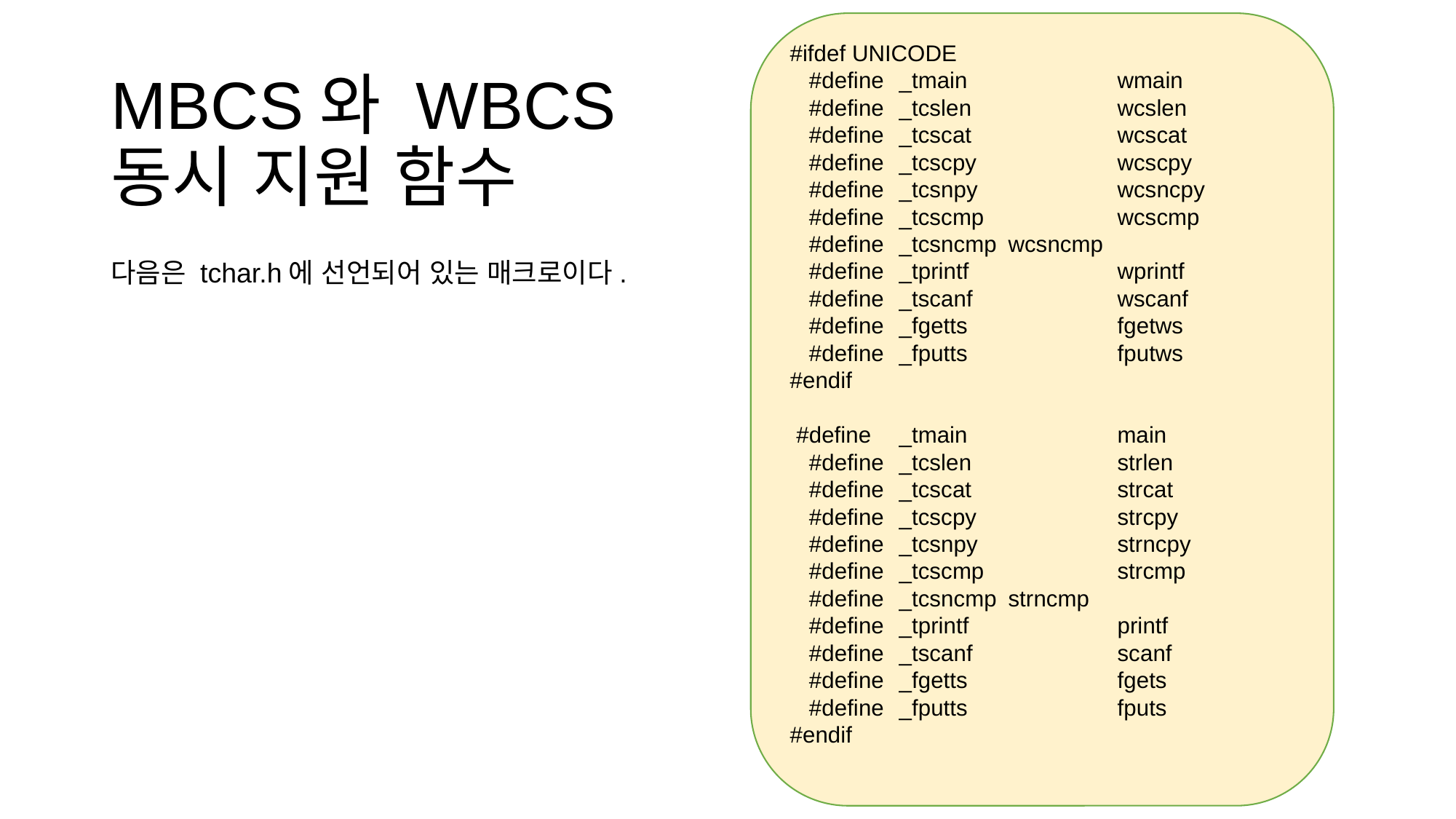

#ifdef UNICODE
   #define	_tmain		wmain
   #define	_tcslen		wcslen
   #define 	_tcscat		wcscat
   #define	_tcscpy		wcscpy
   #define	_tcsnpy		wcsncpy
   #define	_tcscmp		wcscmp
   #define	_tcsncmp	wcsncmp
   #define	_tprintf		wprintf
   #define	_tscanf		wscanf
   #define	_fgetts		fgetws
   #define	_fputts		fputws
#endif

 #define   	_tmain		main
   #define	_tcslen		strlen
   #define 	_tcscat		strcat
   #define	_tcscpy		strcpy
   #define	_tcsnpy		strncpy
   #define	_tcscmp		strcmp
   #define	_tcsncmp	strncmp
   #define	_tprintf		printf
   #define	_tscanf		scanf
   #define	_fgetts		fgets
   #define	_fputts		fputs
#endif

# MBCS와 WBCS 동시 지원 함수
다음은 tchar.h에 선언되어 있는 매크로이다.